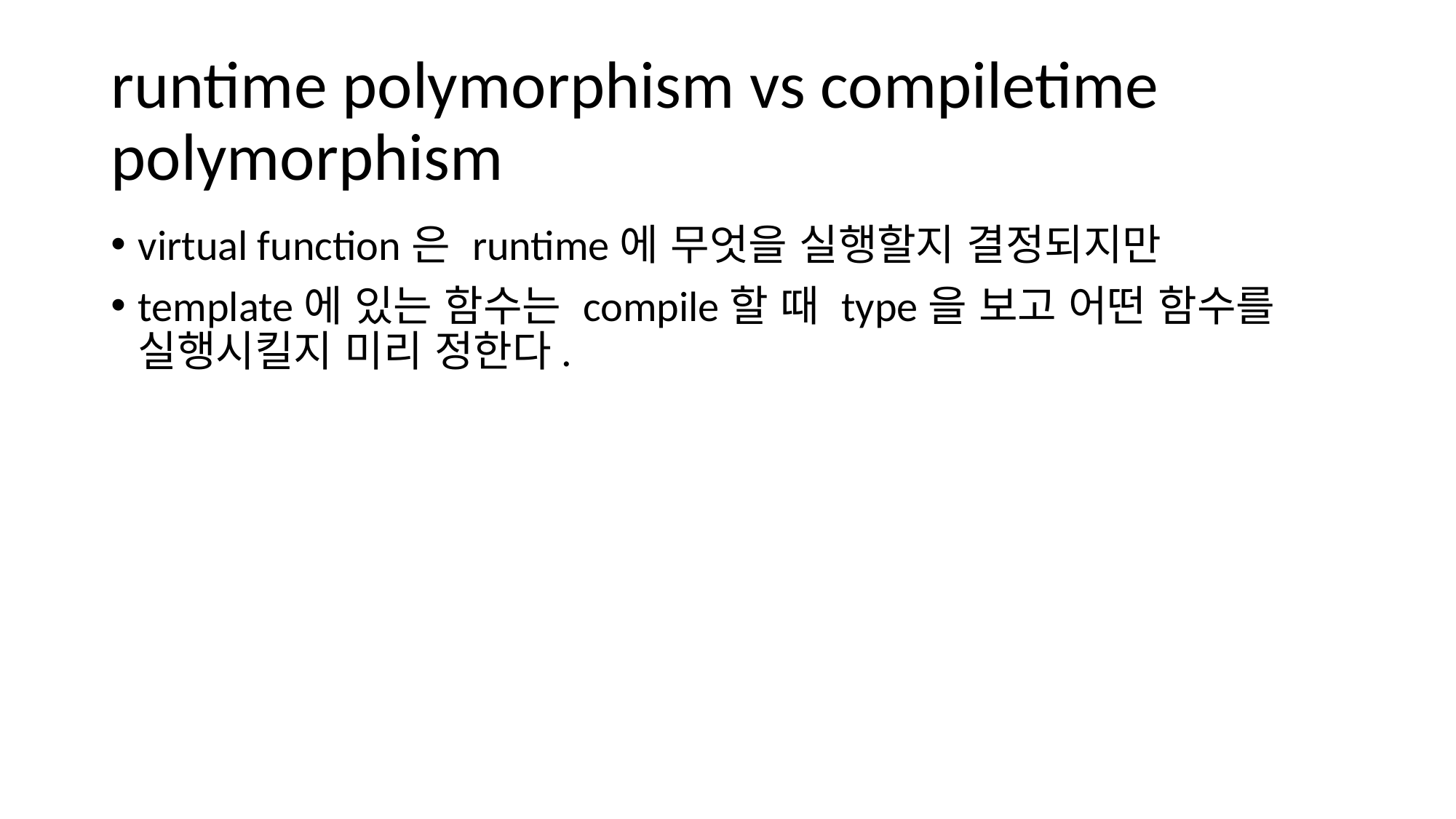

# runtime polymorphism vs compiletime polymorphism
virtual function은 runtime에 무엇을 실행할지 결정되지만
template에 있는 함수는 compile할 때 type을 보고 어떤 함수를 실행시킬지 미리 정한다.